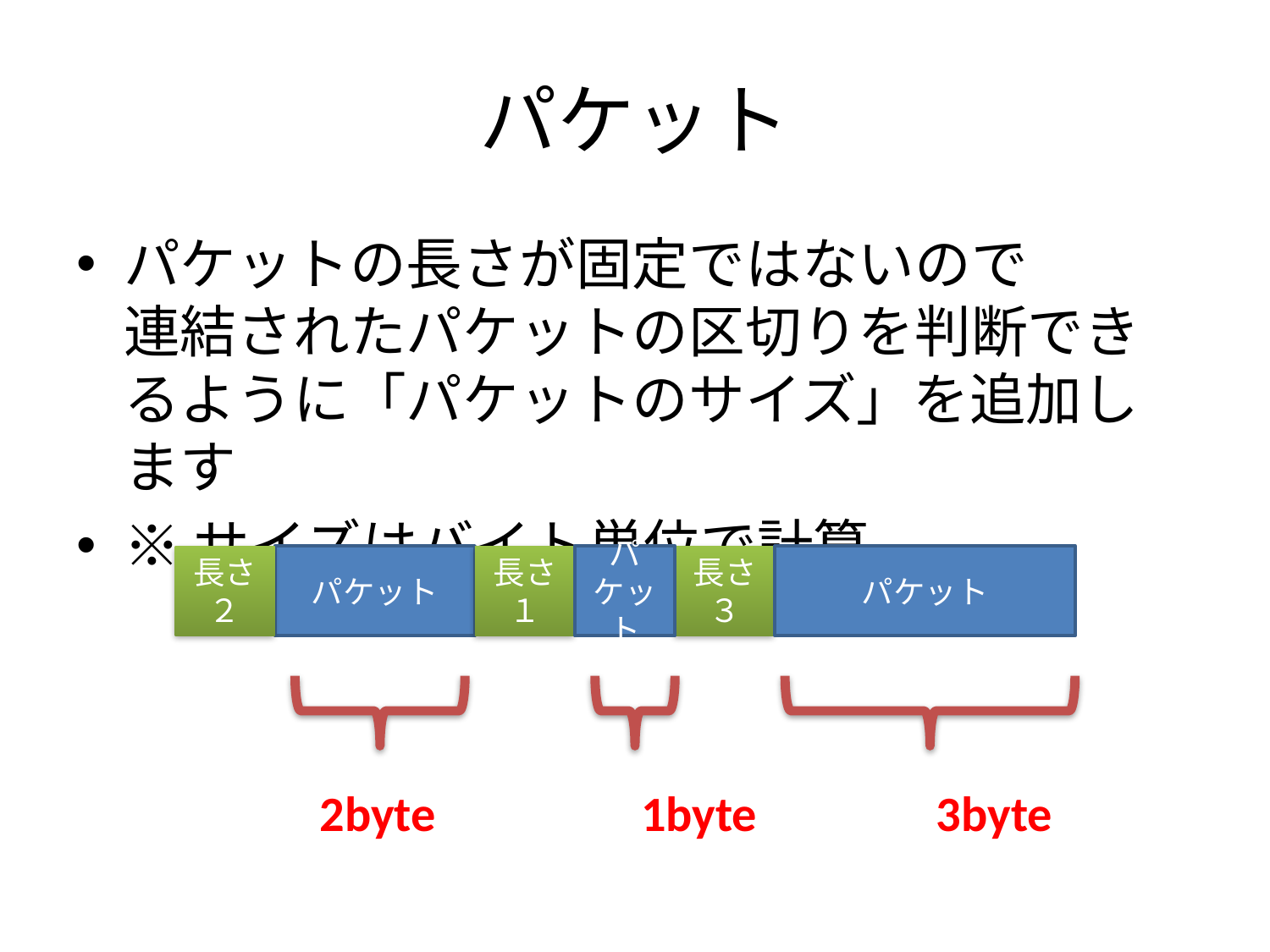

# パケット
パケットの長さが固定ではないので
連結されたパケットの区切りを判断できるように「パケットのサイズ」を追加します
※サイズはバイト単位で計算
長さ
２
パケット
長さ
１
パケット
長さ
３
パケット

  2byte　　　   1byte                3byte